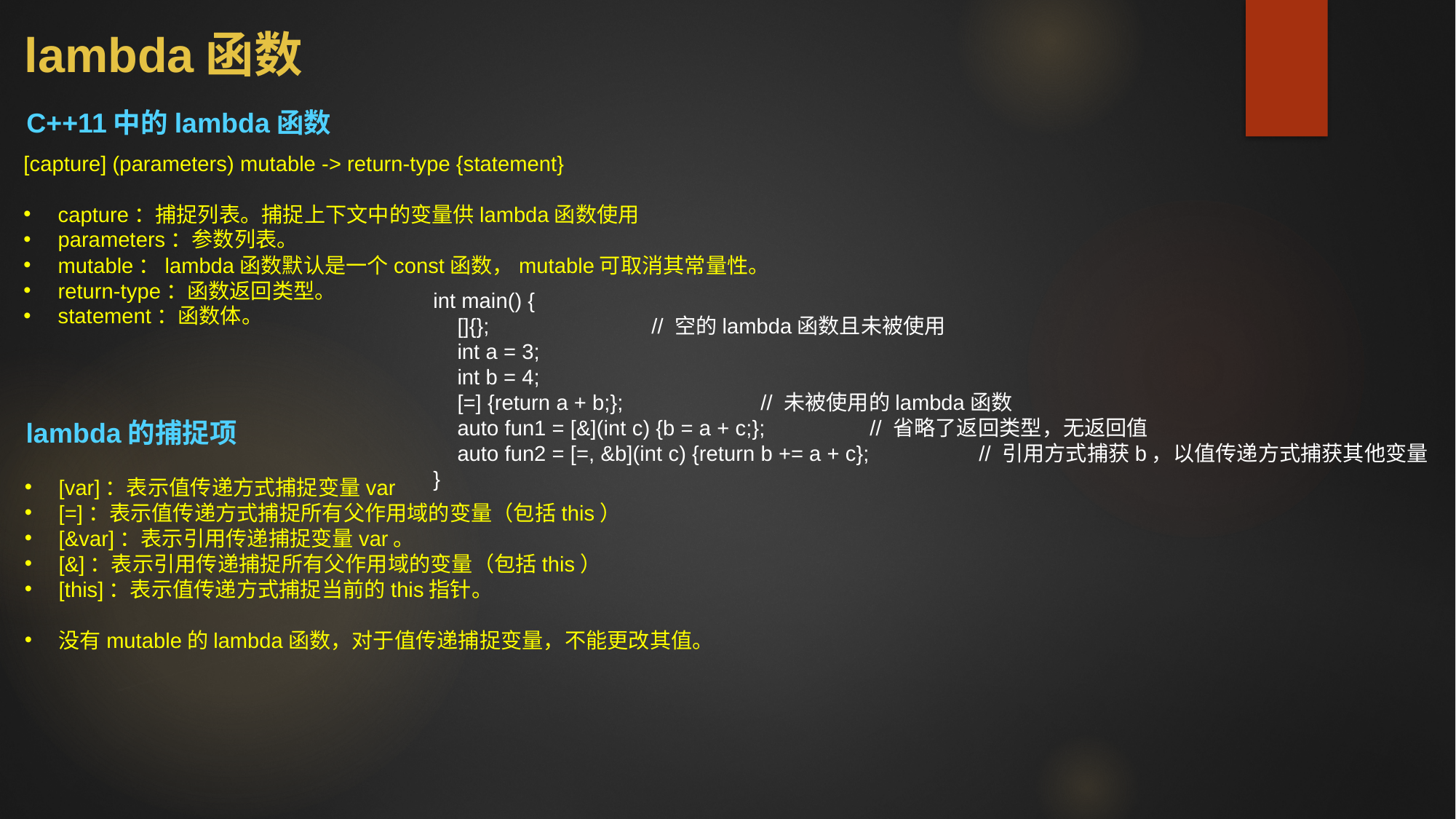

# lambda函数
C++11中的lambda函数
[capture] (parameters) mutable -> return-type {statement}

capture：捕捉列表。捕捉上下文中的变量供lambda函数使用
parameters：参数列表。
mutable：lambda函数默认是一个const函数，mutable可取消其常量性。
return-type：函数返回类型。
statement：函数体。
int main() {
    []{};		// 空的lambda函数且未被使用
    int a = 3;
    int b = 4;
    [=] {return a + b;};		// 未被使用的lambda函数
    auto fun1 = [&](int c) {b = a + c;};	// 省略了返回类型，无返回值
    auto fun2 = [=, &b](int c) {return b += a + c};	// 引用方式捕获b，以值传递方式捕获其他变量
}
lambda的捕捉项
[var]：表示值传递方式捕捉变量var
[=]：表示值传递方式捕捉所有父作用域的变量（包括this）
[&var]：表示引用传递捕捉变量var。
[&]：表示引用传递捕捉所有父作用域的变量（包括this）
[this]：表示值传递方式捕捉当前的this指针。

没有mutable的lambda函数，对于值传递捕捉变量，不能更改其值。